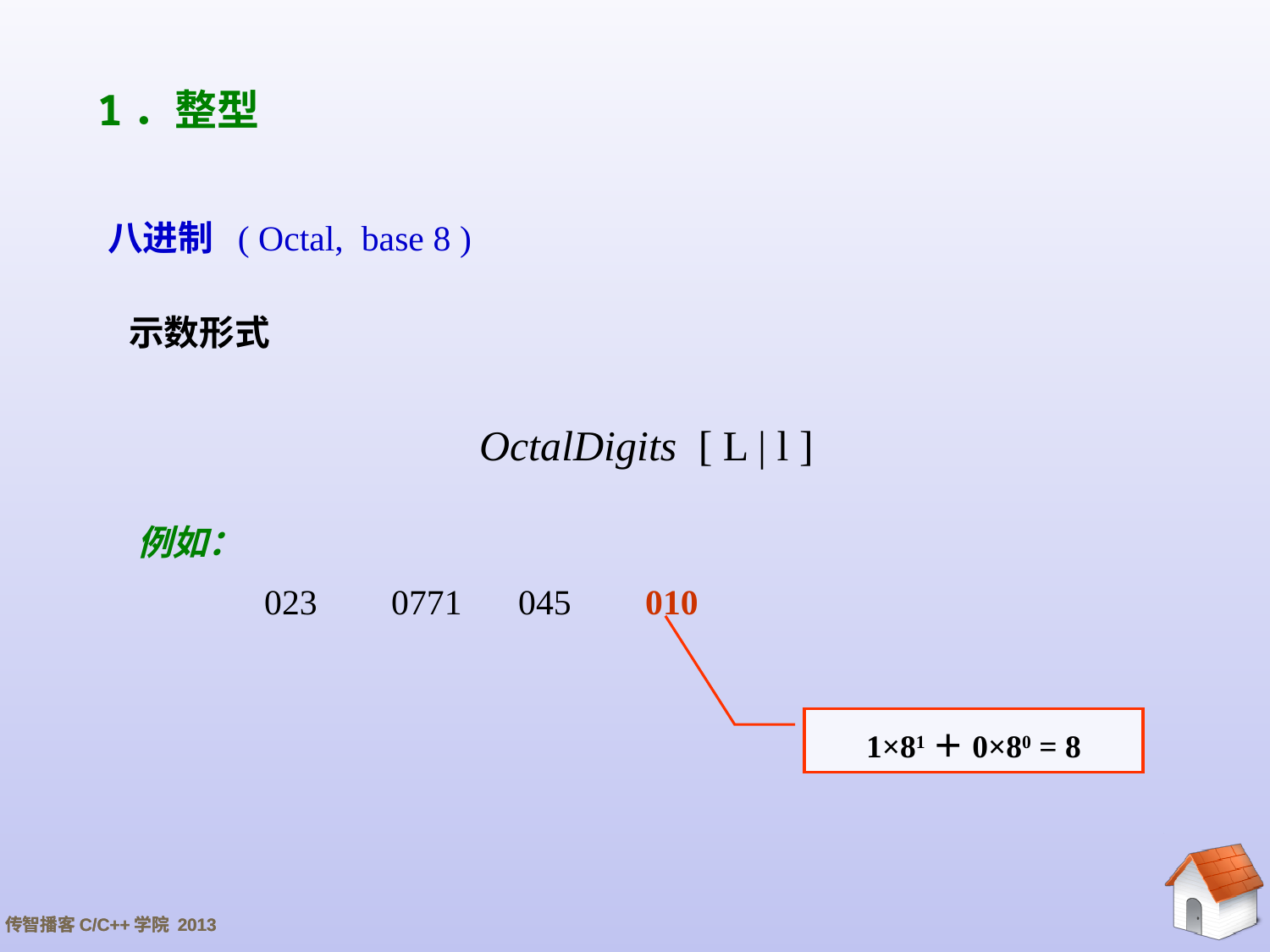

1．整型
八进制  ( Octal,  base 8 )
示数形式
OctalDigits  [ L | l ]
例如：
	023	0771	045	010
1×81＋0×80 = 8